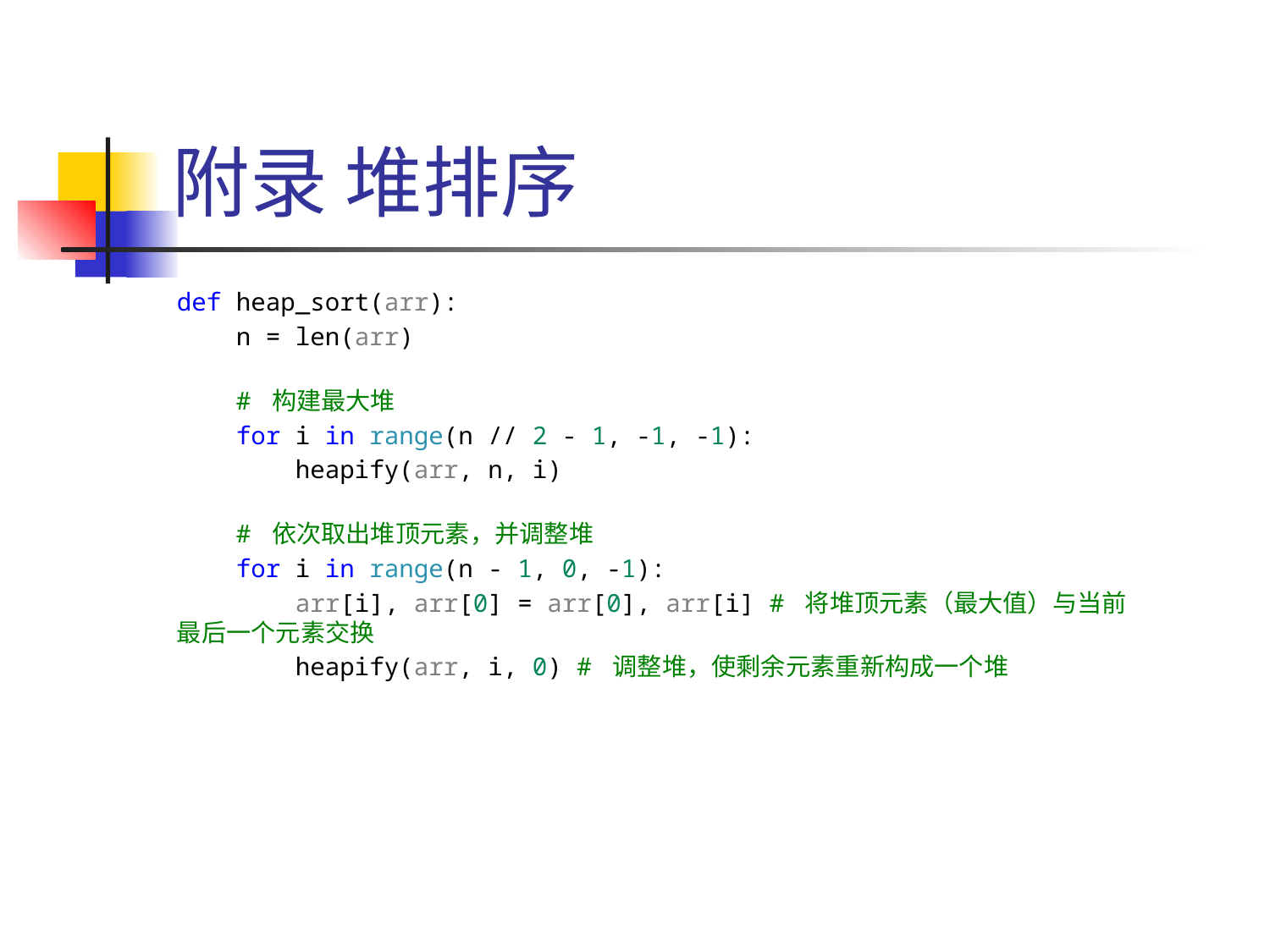

# 附录 堆排序
def heap_sort(arr):
    n = len(arr)
    # 构建最大堆
    for i in range(n // 2 - 1, -1, -1):
        heapify(arr, n, i)
    # 依次取出堆顶元素，并调整堆
    for i in range(n - 1, 0, -1):
        arr[i], arr[0] = arr[0], arr[i] # 将堆顶元素（最大值）与当前最后一个元素交换
        heapify(arr, i, 0) # 调整堆，使剩余元素重新构成一个堆